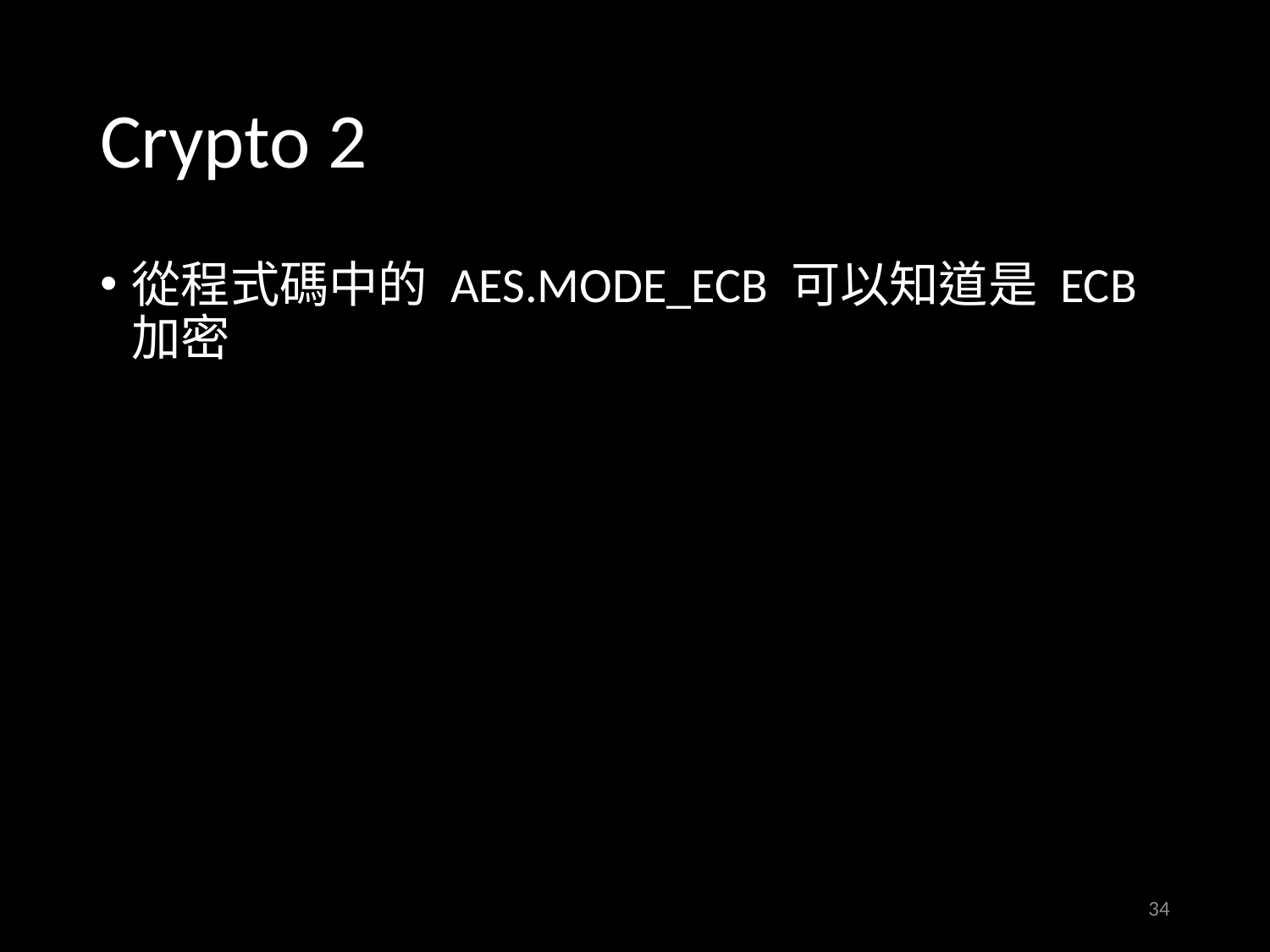

# Crypto 2
從程式碼中的 AES.MODE_ECB 可以知道是 ECB 加密
34